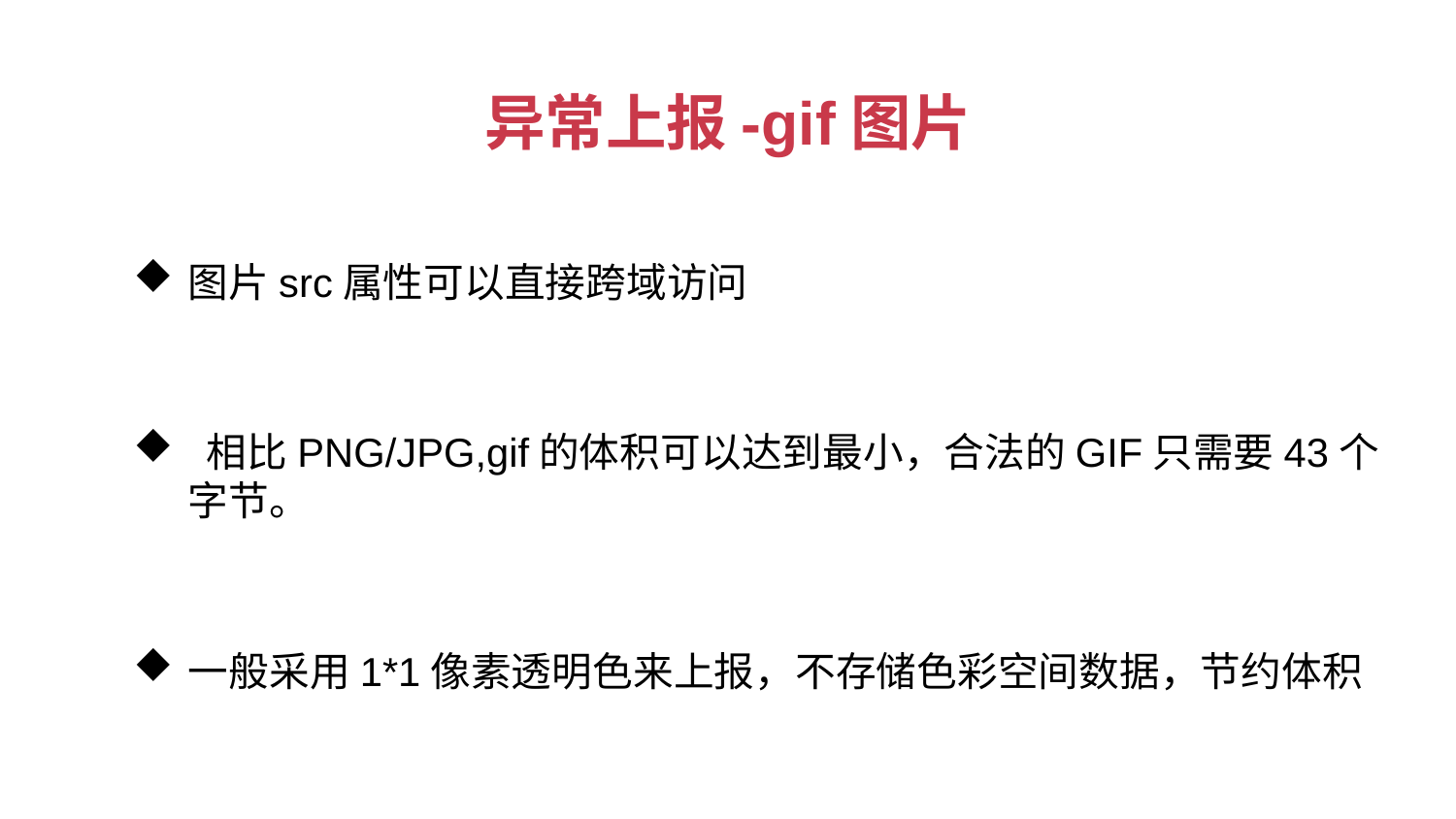

异常上报-gif图片
图片src属性可以直接跨域访问
 相比PNG/JPG,gif的体积可以达到最小，合法的GIF只需要43个字节。
一般采用1*1像素透明色来上报，不存储色彩空间数据，节约体积